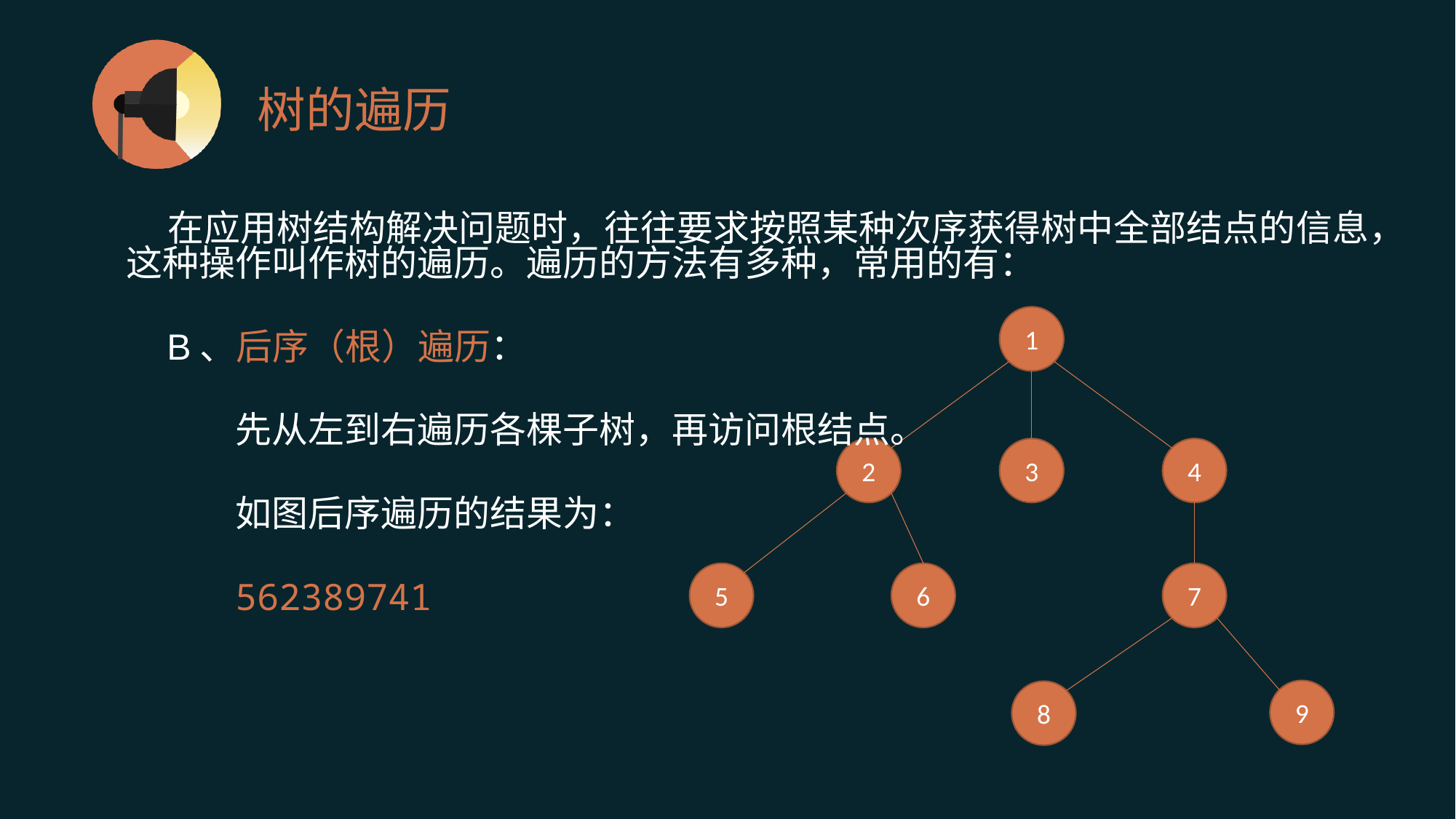

# 树的遍历
	    在应用树结构解决问题时，往往要求按照某种次序获得树中全部结点的信息，这种操作叫作树的遍历。遍历的方法有多种，常用的有：
　　B、后序（根）遍历：
		先从左到右遍历各棵子树，再访问根结点。
		如图后序遍历的结果为：
		562389741

1
2
3
4
5
6
7
9
8